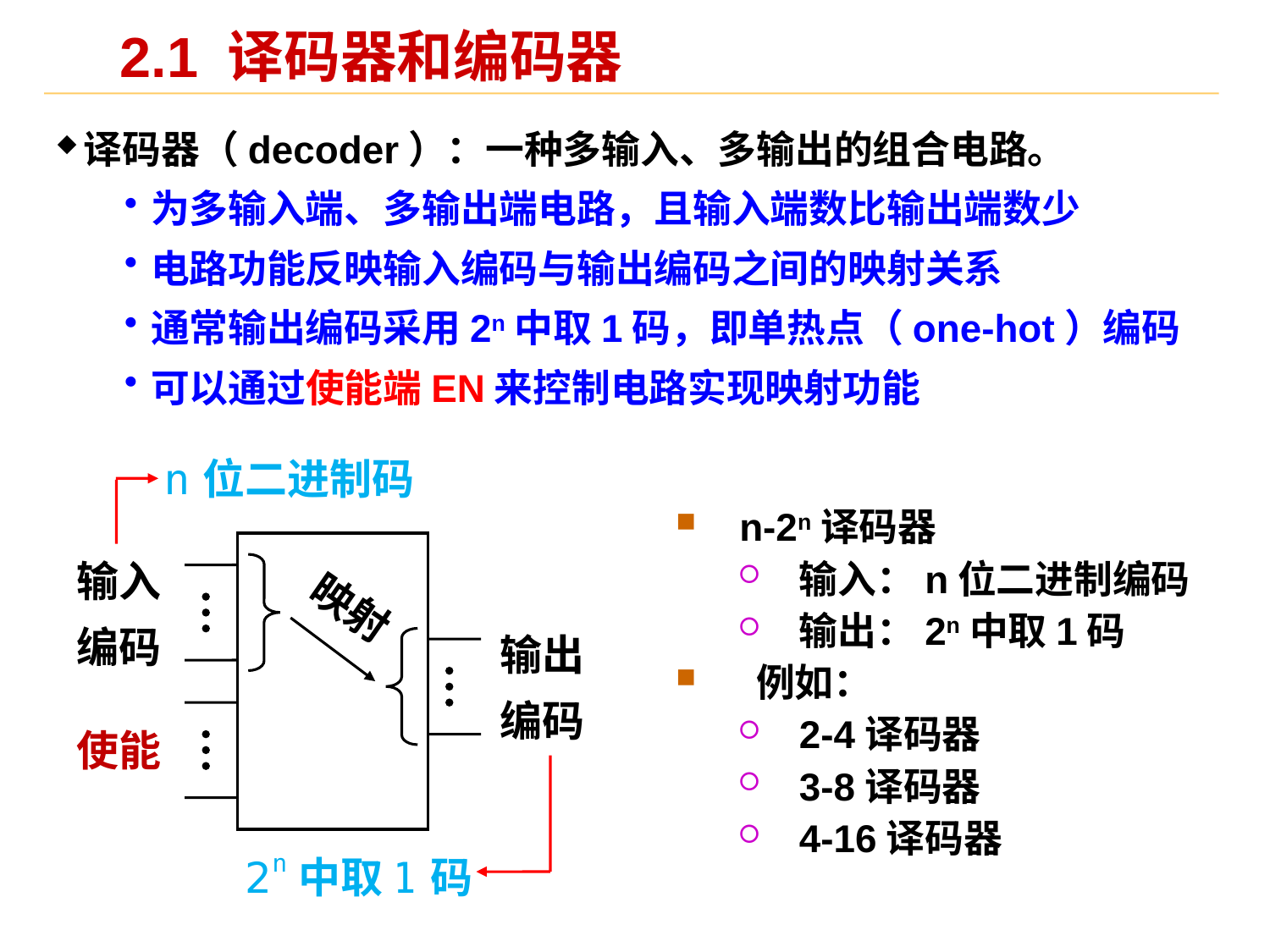

# 2.1 译码器和编码器
译码器（decoder）：一种多输入、多输出的组合电路。
为多输入端、多输出端电路，且输入端数比输出端数少
电路功能反映输入编码与输出编码之间的映射关系
通常输出编码采用2n中取1码，即单热点（one-hot）编码
可以通过使能端EN来控制电路实现映射功能
n位二进制码

n-2n译码器
输入：n位二进制编码
输出：2n中取1码
 例如：
2-4译码器
3-8译码器
4-16译码器
输入
编码

输出
编码

映射
使能

2n中取1码

19